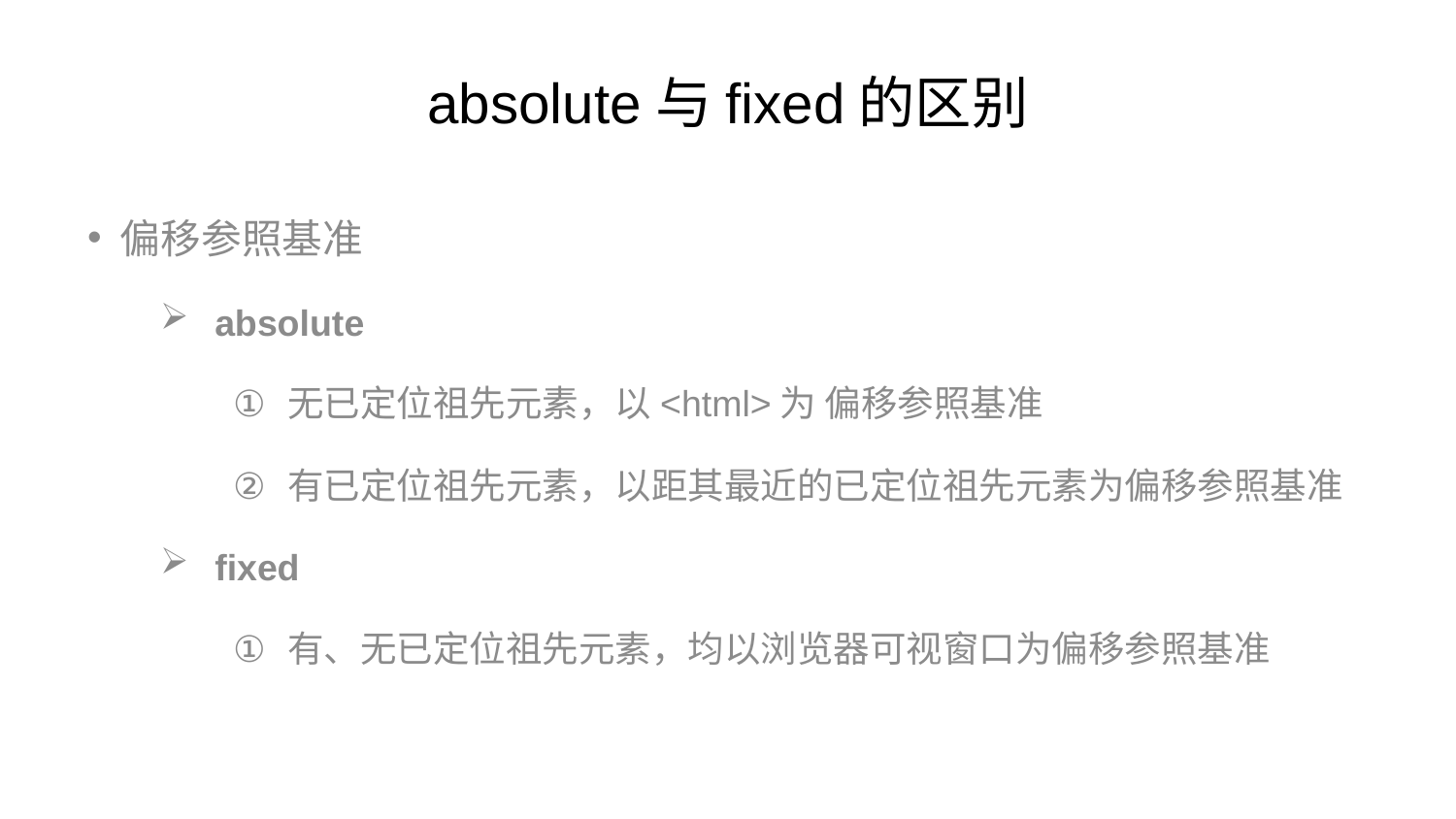

absolute与fixed的区别
 偏移参照基准
absolute
无已定位祖先元素，以<html>为 偏移参照基准
有已定位祖先元素，以距其最近的已定位祖先元素为偏移参照基准
fixed
有、无已定位祖先元素，均以浏览器可视窗口为偏移参照基准